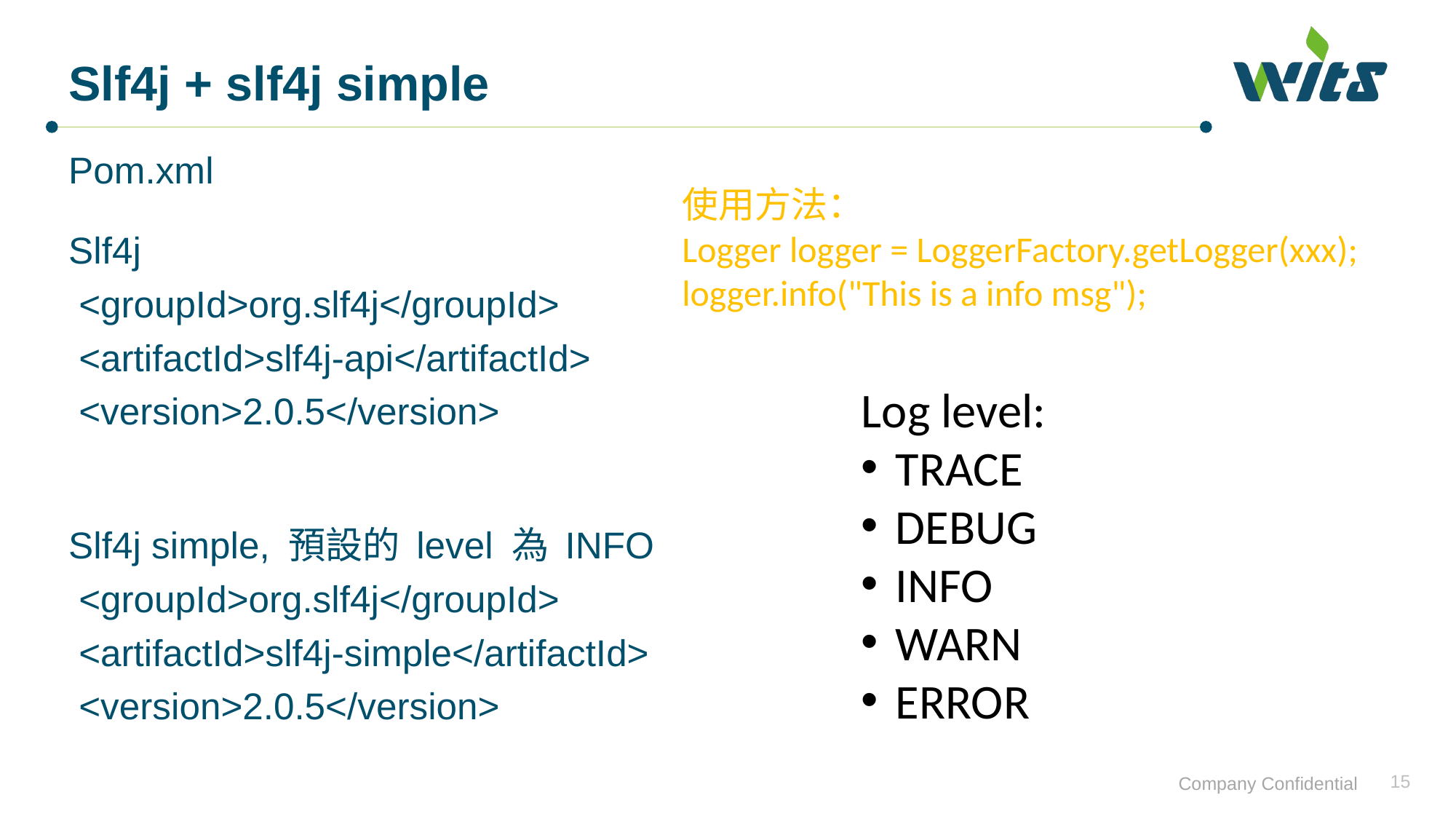

# Slf4j + slf4j simple
Pom.xml

Slf4j
 <groupId>org.slf4j</groupId>
 <artifactId>slf4j-api</artifactId>
 <version>2.0.5</version>

Slf4j simple, 預設的 level 為 INFO
 <groupId>org.slf4j</groupId>
 <artifactId>slf4j-simple</artifactId>
 <version>2.0.5</version>
使用方法：
Logger logger = LoggerFactory.getLogger(xxx);
logger.info("This is a info msg");
Log level:
TRACE
DEBUG
INFO
WARN
ERROR
15